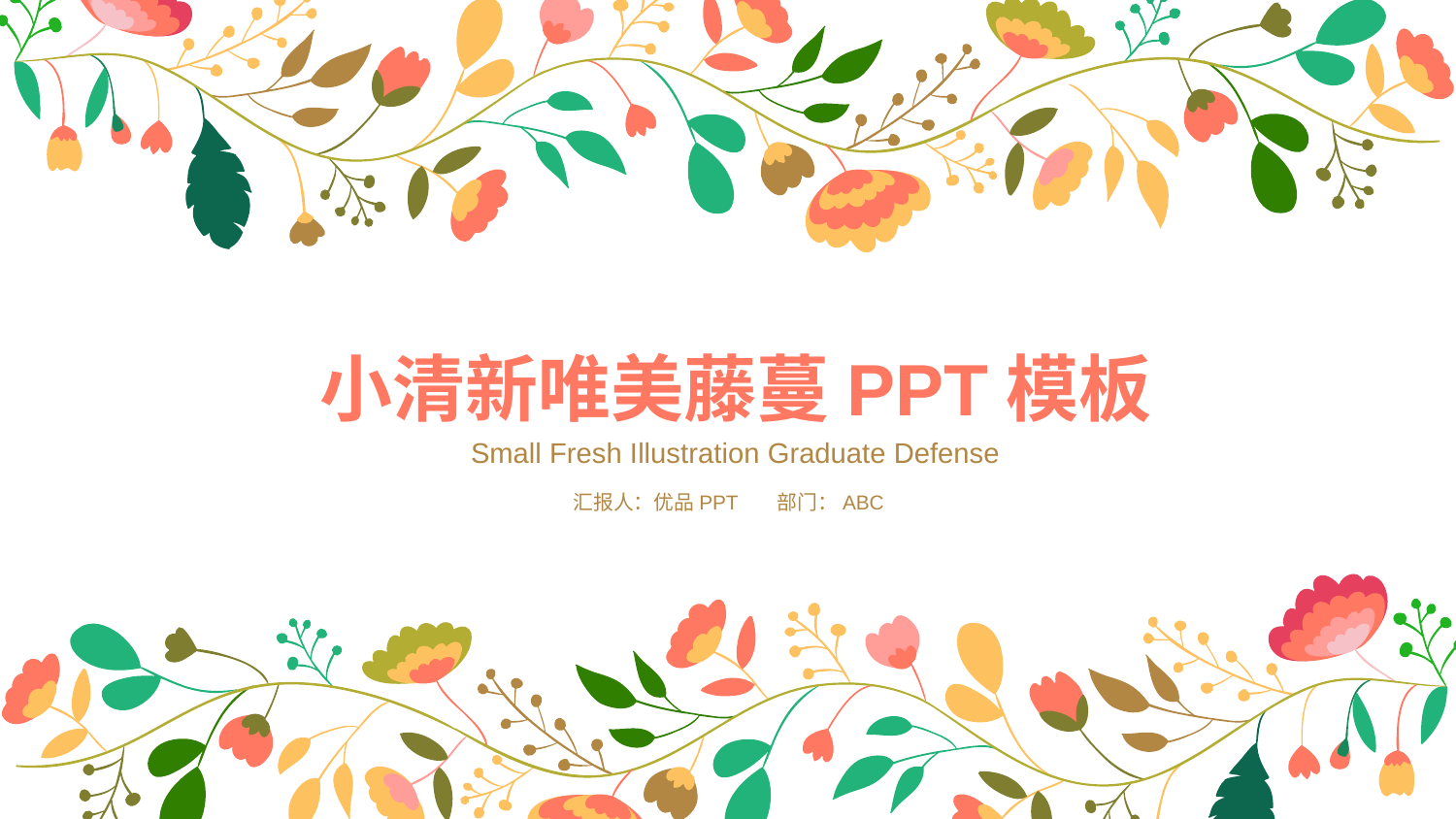

小清新唯美藤蔓PPT模板
Small Fresh Illustration Graduate Defense
汇报人：优品PPT
部门：ABC